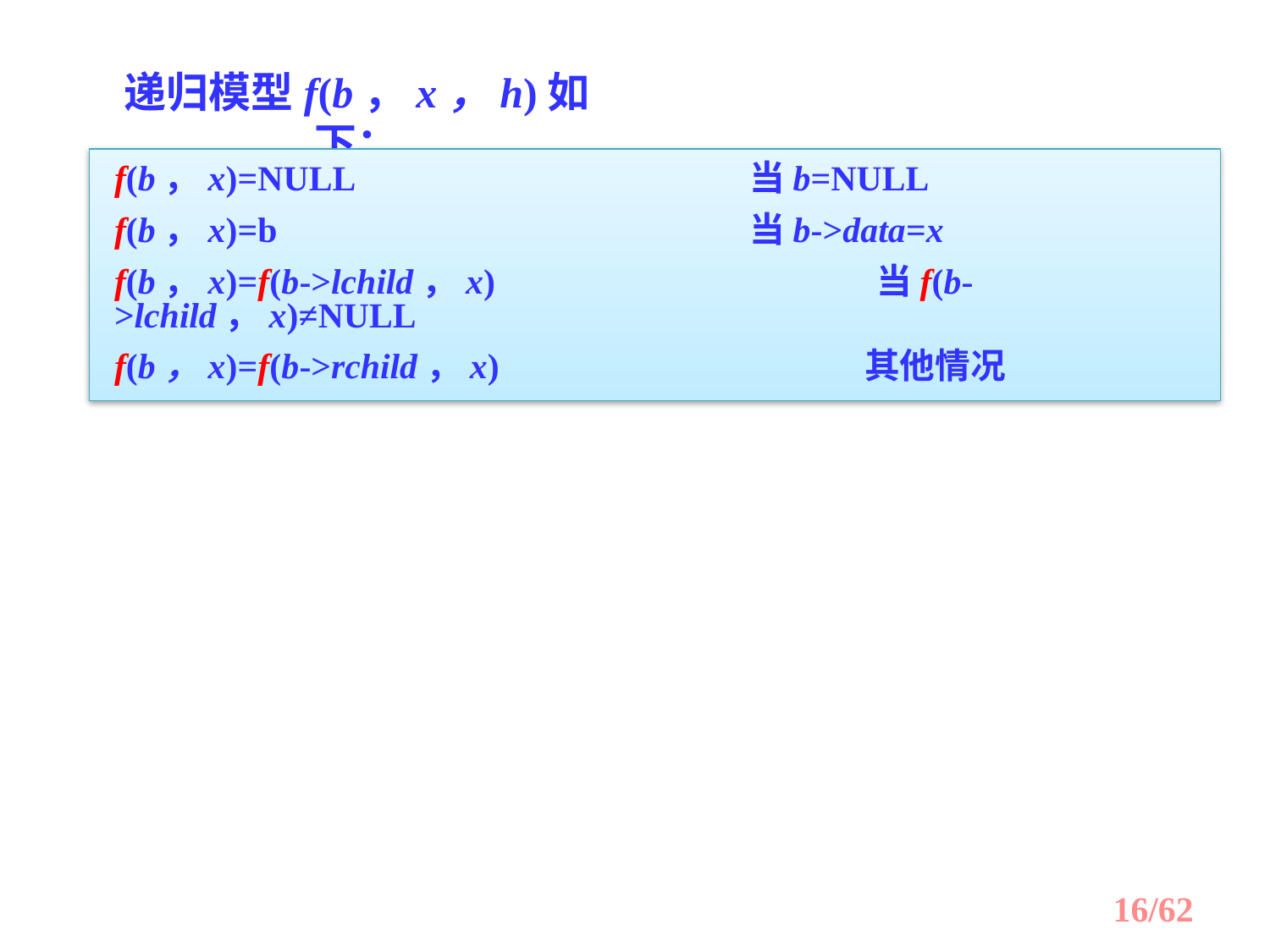

递归模型f(b，x，h)如下：
f(b，x)=NULL				当b=NULL
f(b，x)=b				当b->data=x
f(b，x)=f(b->lchild，x)			当f(b->lchild，x)≠NULL
f(b，x)=f(b->rchild，x)		            其他情况
16/62